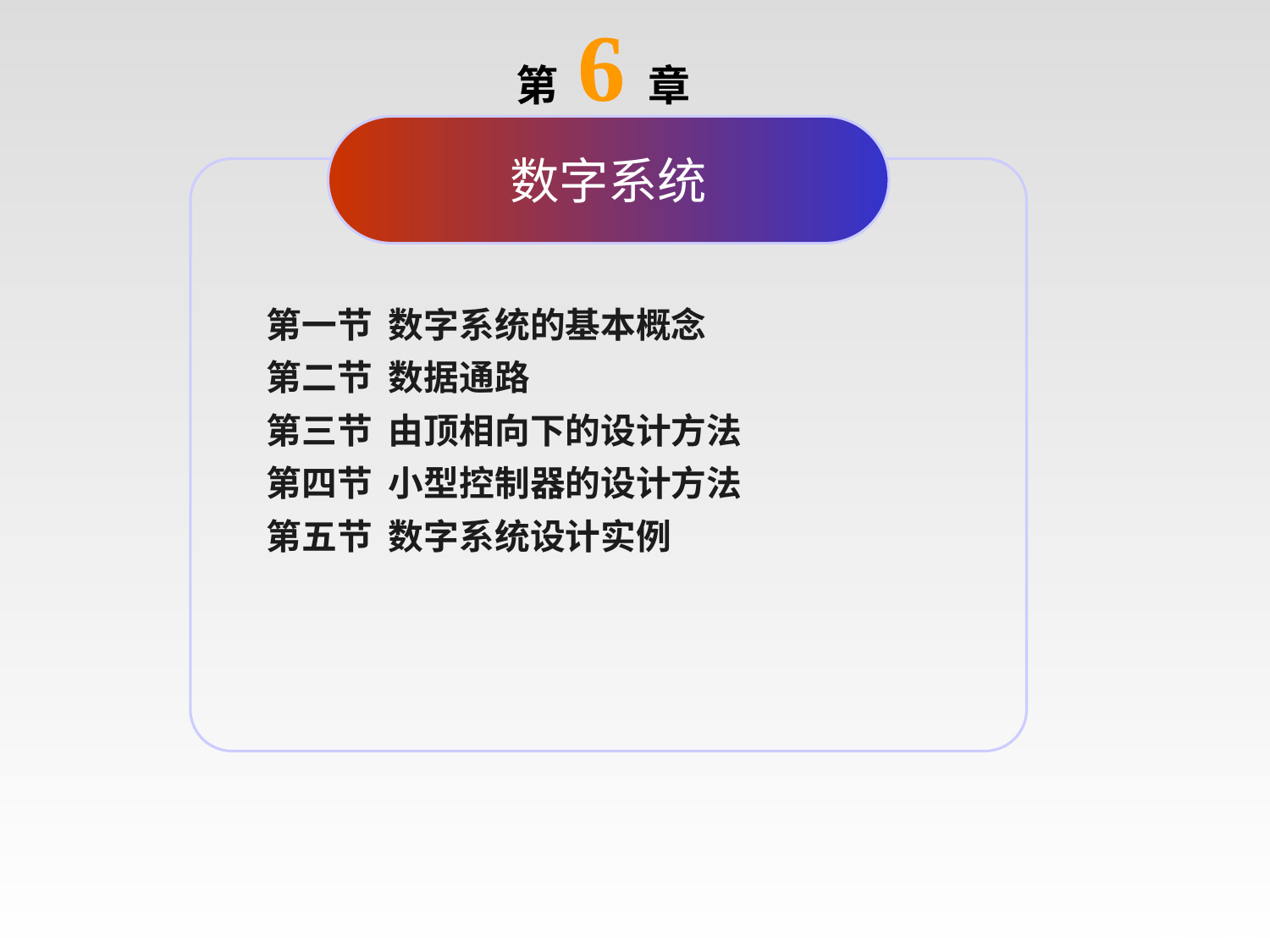

第 6章
数字系统

第一节  数字系统的基本概念
第二节  数据通路
第三节  由顶相向下的设计方法
第四节  小型控制器的设计方法
第五节  数字系统设计实例
第6章